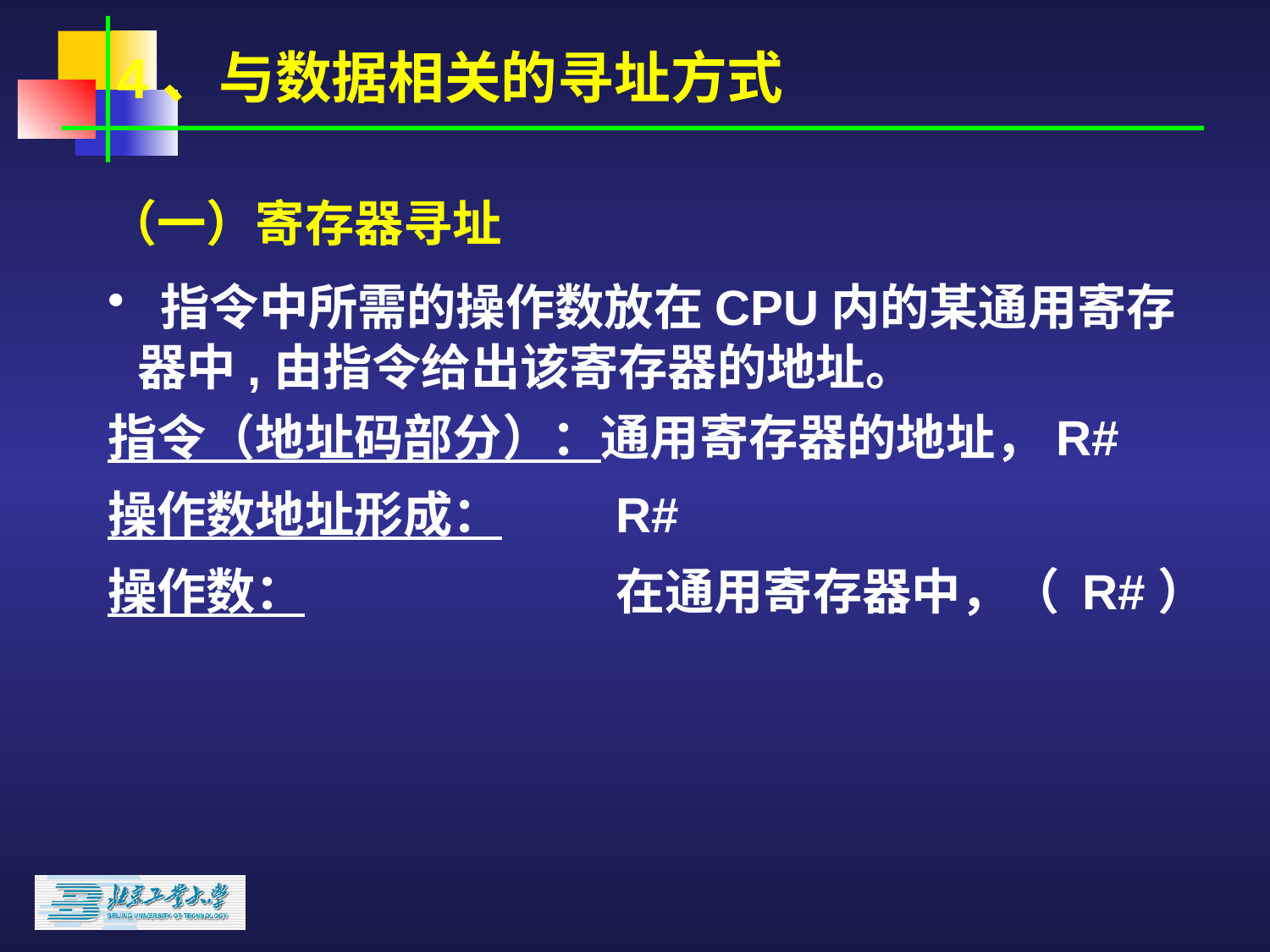

4、与数据相关的寻址方式
（一）寄存器寻址
 指令中所需的操作数放在CPU内的某通用寄存器中,由指令给出该寄存器的地址。
指令（地址码部分）：通用寄存器的地址，R#
操作数地址形成：	R#
操作数：			在通用寄存器中，（ R#）